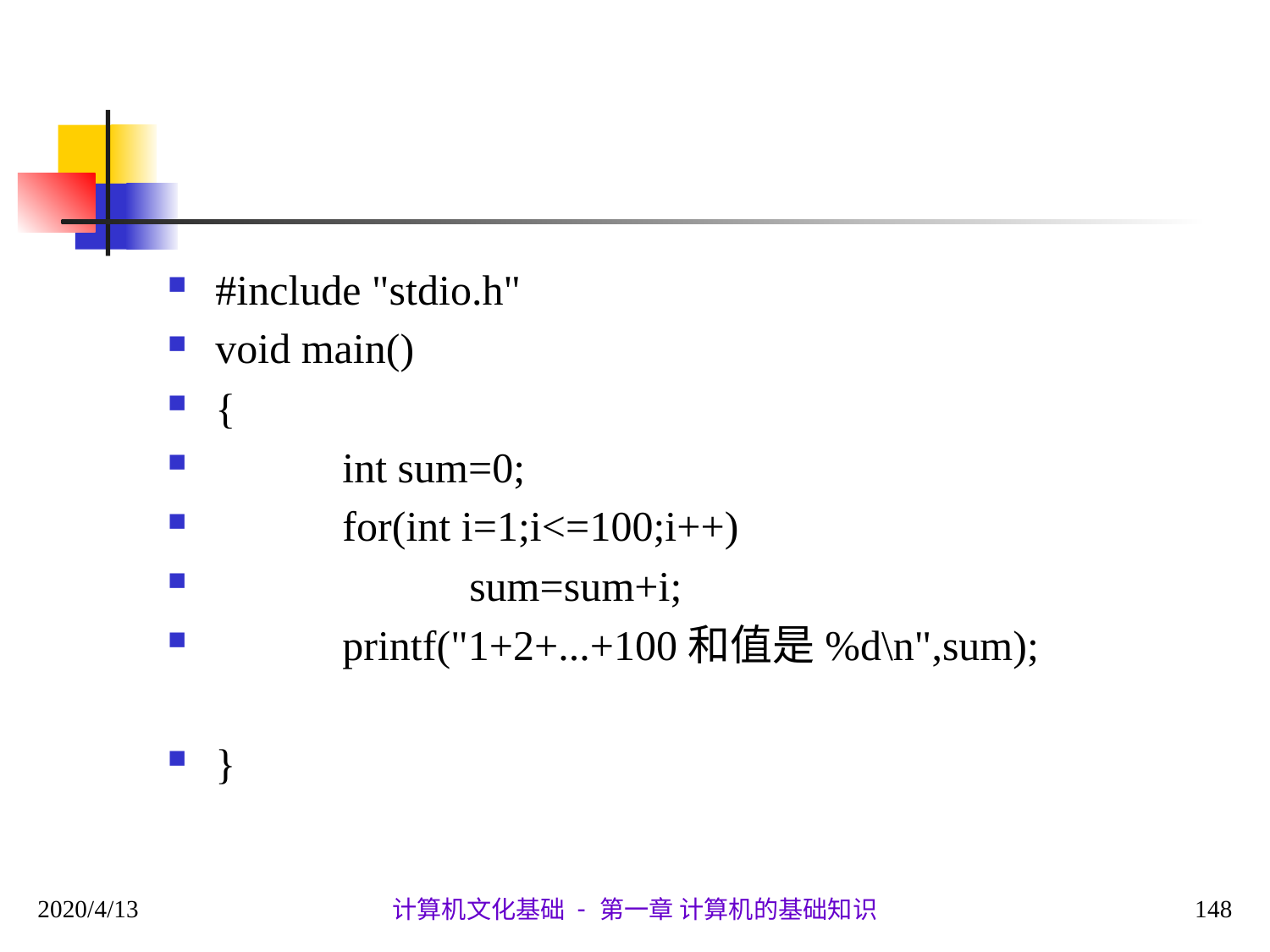

#
#include "stdio.h"
void main()
{
	int sum=0;
	for(int i=1;i<=100;i++)
		sum=sum+i;
	printf("1+2+...+100和值是%d\n",sum);

}
2020/4/13
148
计算机文化基础 - 第一章 计算机的基础知识